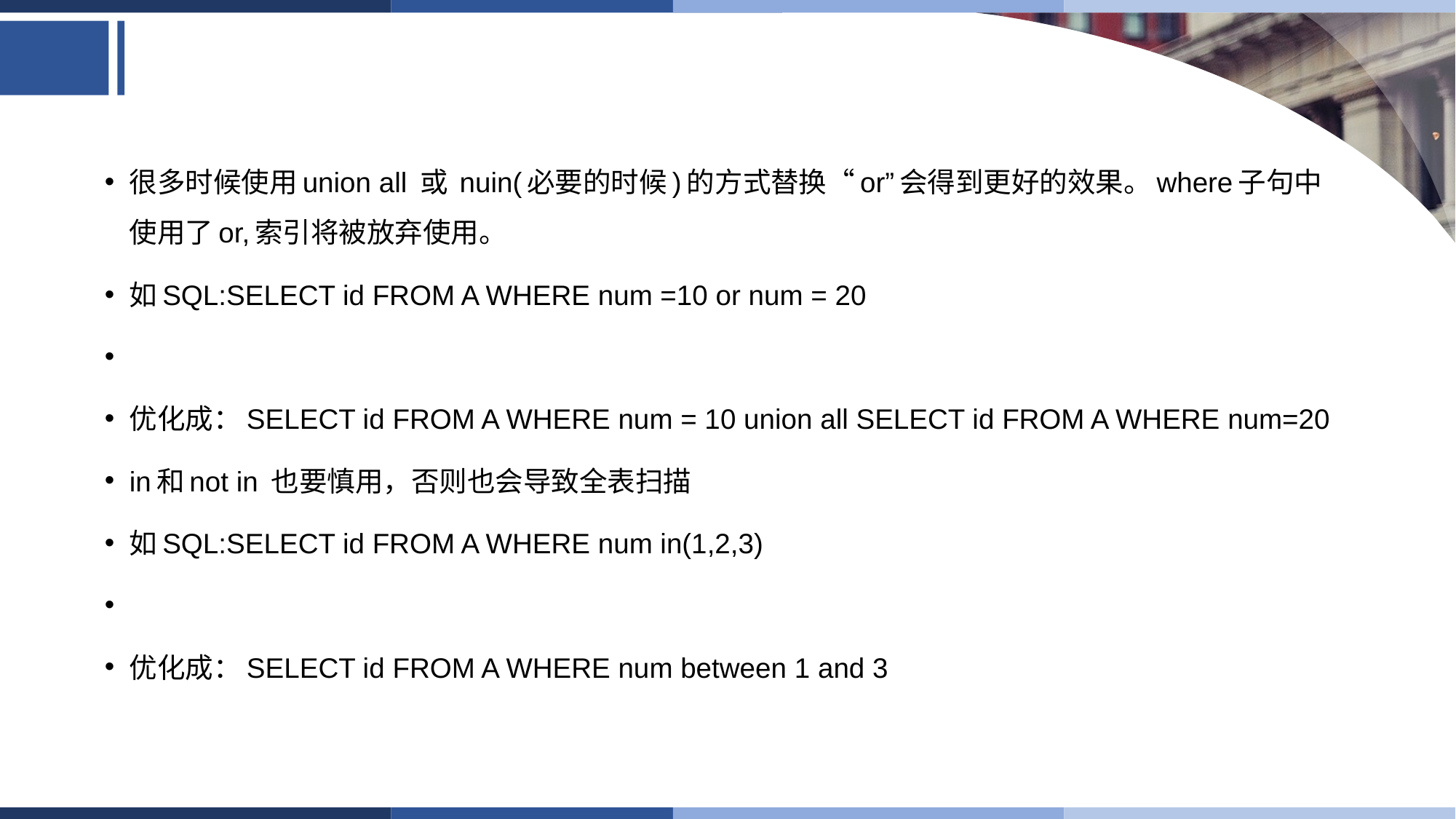

很多时候使用union all 或 nuin(必要的时候)的方式替换“or”会得到更好的效果。where子句中使用了or,索引将被放弃使用。
如SQL:SELECT id FROM A WHERE num =10 or num = 20

优化成：SELECT id FROM A WHERE num = 10 union all SELECT id FROM A WHERE num=20
in和not in 也要慎用，否则也会导致全表扫描
如SQL:SELECT id FROM A WHERE num in(1,2,3)

优化成：SELECT id FROM A WHERE num between 1 and 3